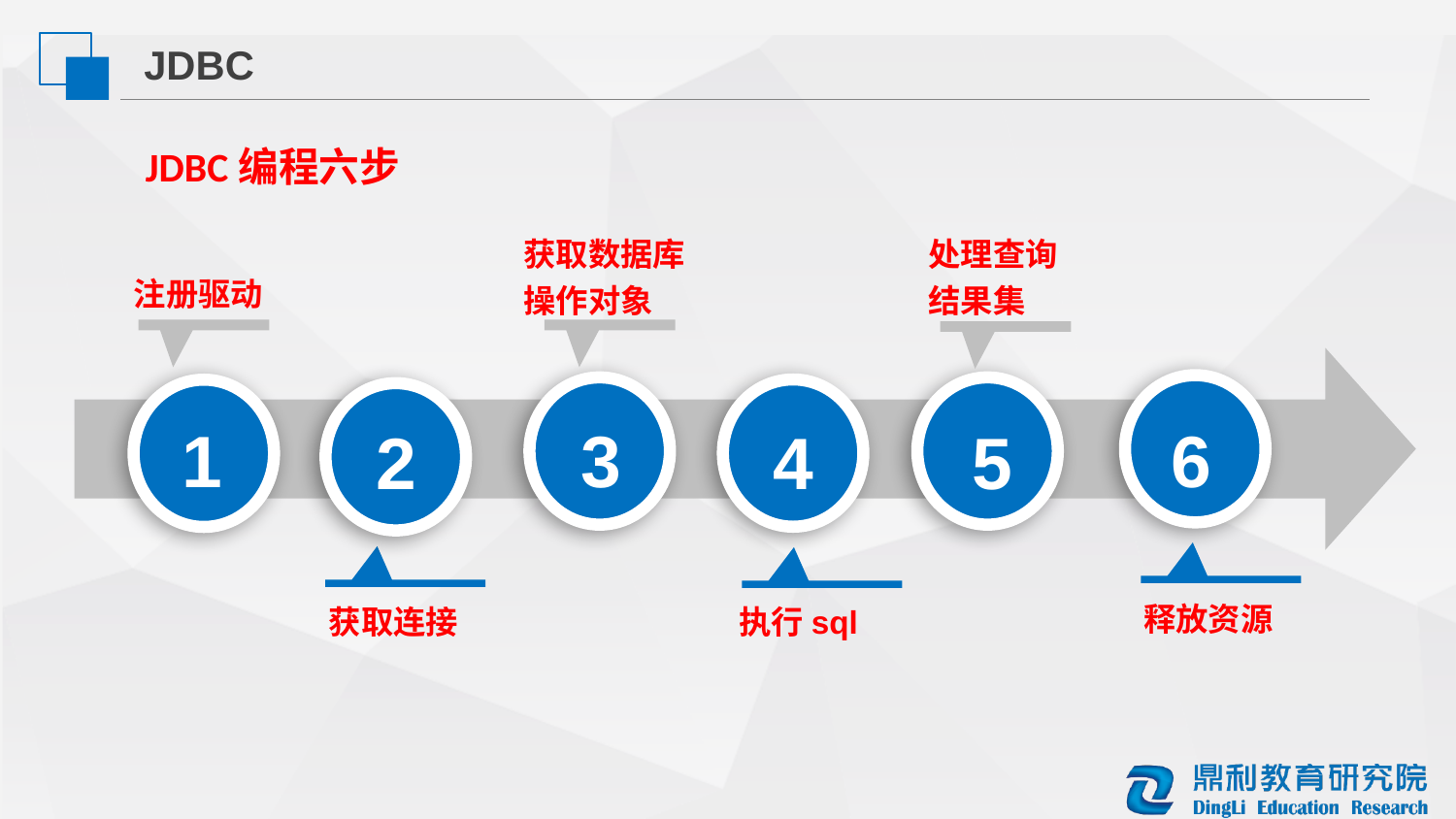

JDBC
JDBC编程六步
获取数据库操作对象
处理查询结果集
注册驱动

6

3

5

4

1

2

释放资源
获取连接
执行sql